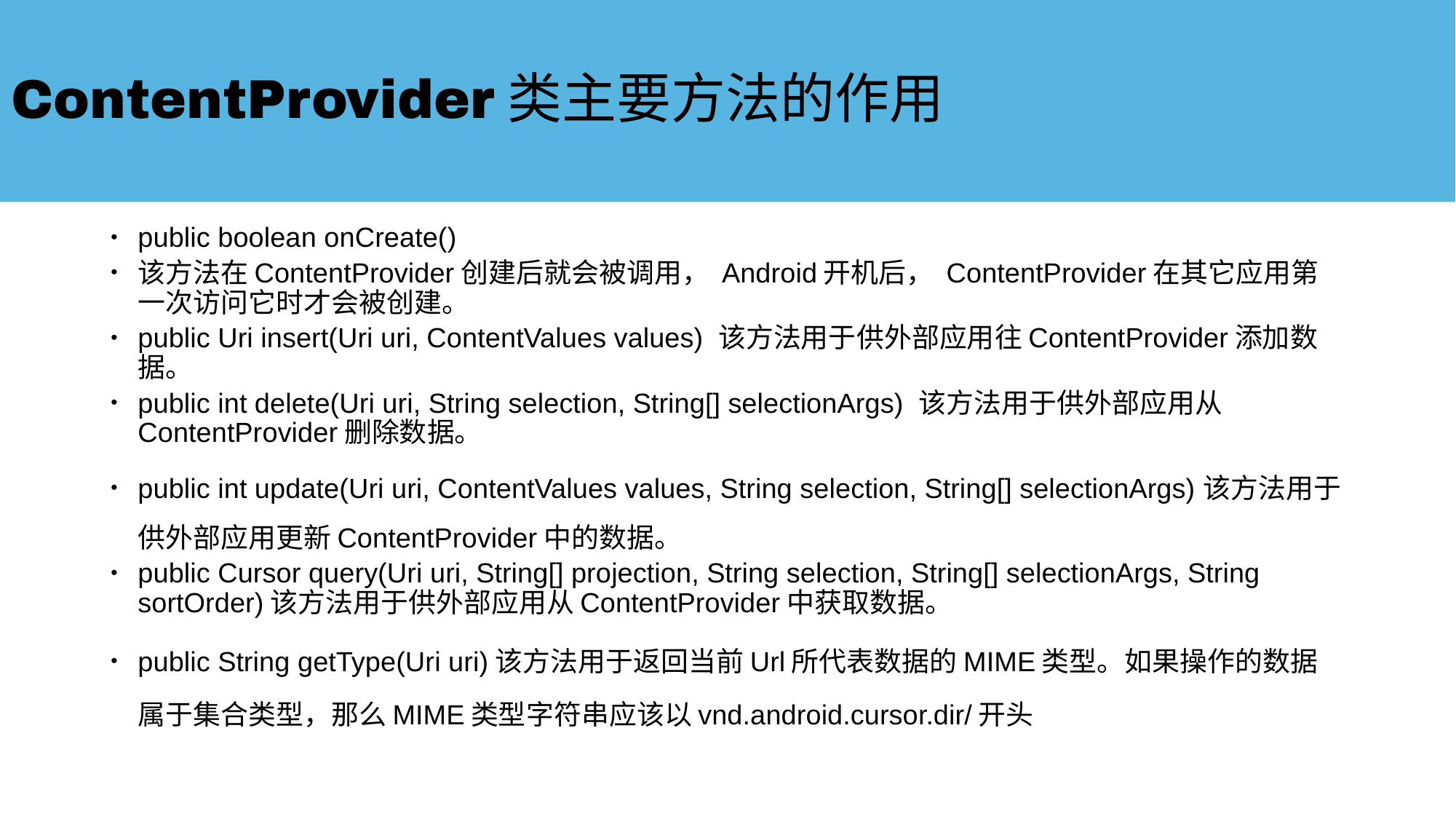

# ContentProvider类主要方法的作用
public boolean onCreate()
该方法在ContentProvider创建后就会被调用， Android开机后， ContentProvider在其它应用第一次访问它时才会被创建。
public Uri insert(Uri uri, ContentValues values) 该方法用于供外部应用往ContentProvider添加数据。
public int delete(Uri uri, String selection, String[] selectionArgs) 该方法用于供外部应用从ContentProvider删除数据。
public int update(Uri uri, ContentValues values, String selection, String[] selectionArgs)该方法用于供外部应用更新ContentProvider中的数据。
public Cursor query(Uri uri, String[] projection, String selection, String[] selectionArgs, String sortOrder)该方法用于供外部应用从ContentProvider中获取数据。
public String getType(Uri uri)该方法用于返回当前Url所代表数据的MIME类型。如果操作的数据属于集合类型，那么MIME类型字符串应该以vnd.android.cursor.dir/开头